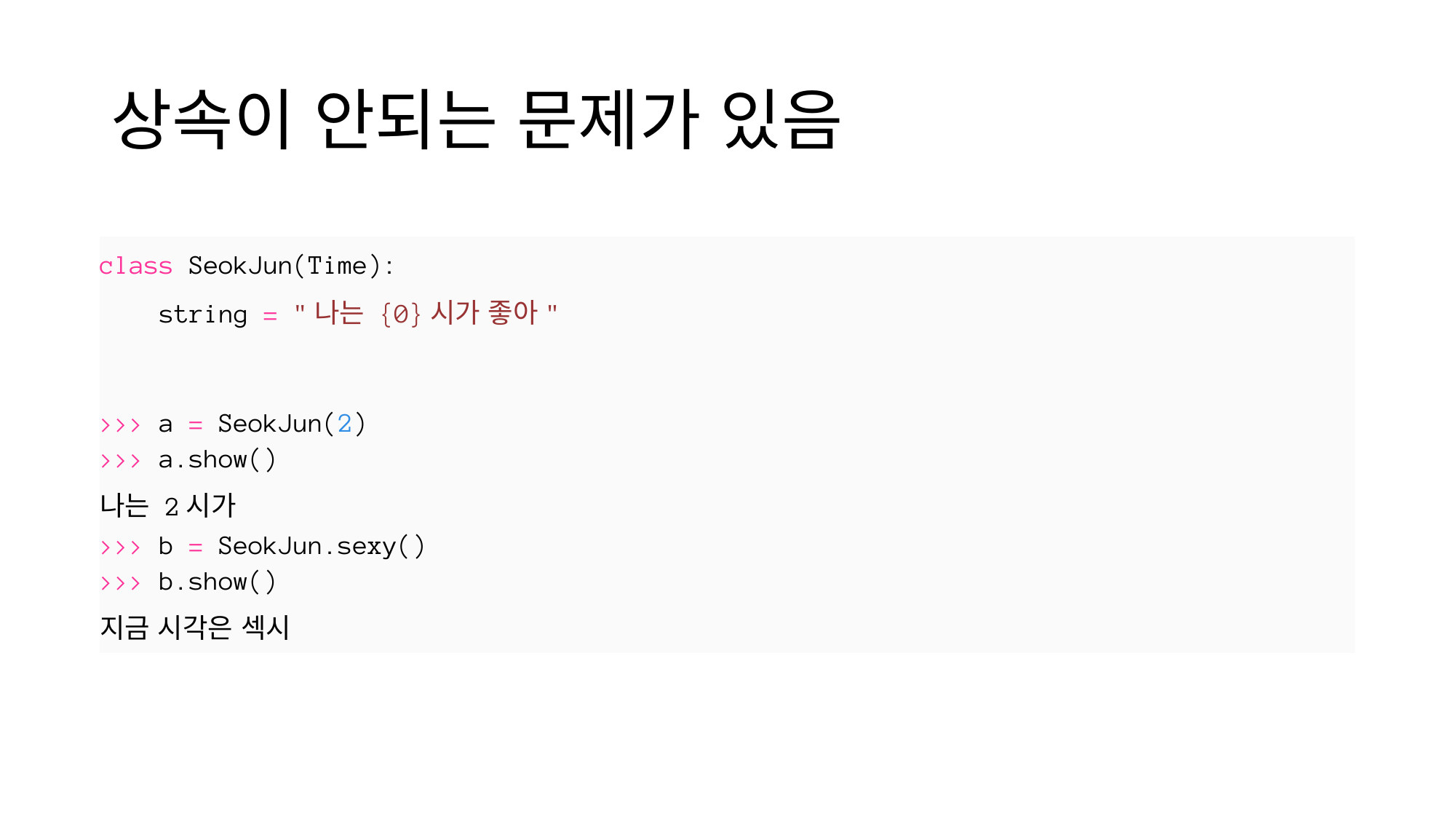

# 상속이 안되는 문제가 있음
| class SeokJun(Time):     string = "나는 {0}시가 좋아"     >>> a = SeokJun(2) >>> a.show() 나는 2시가  >>> b = SeokJun.sexy() >>> b.show() 지금 시각은 섹시 |
| --- |